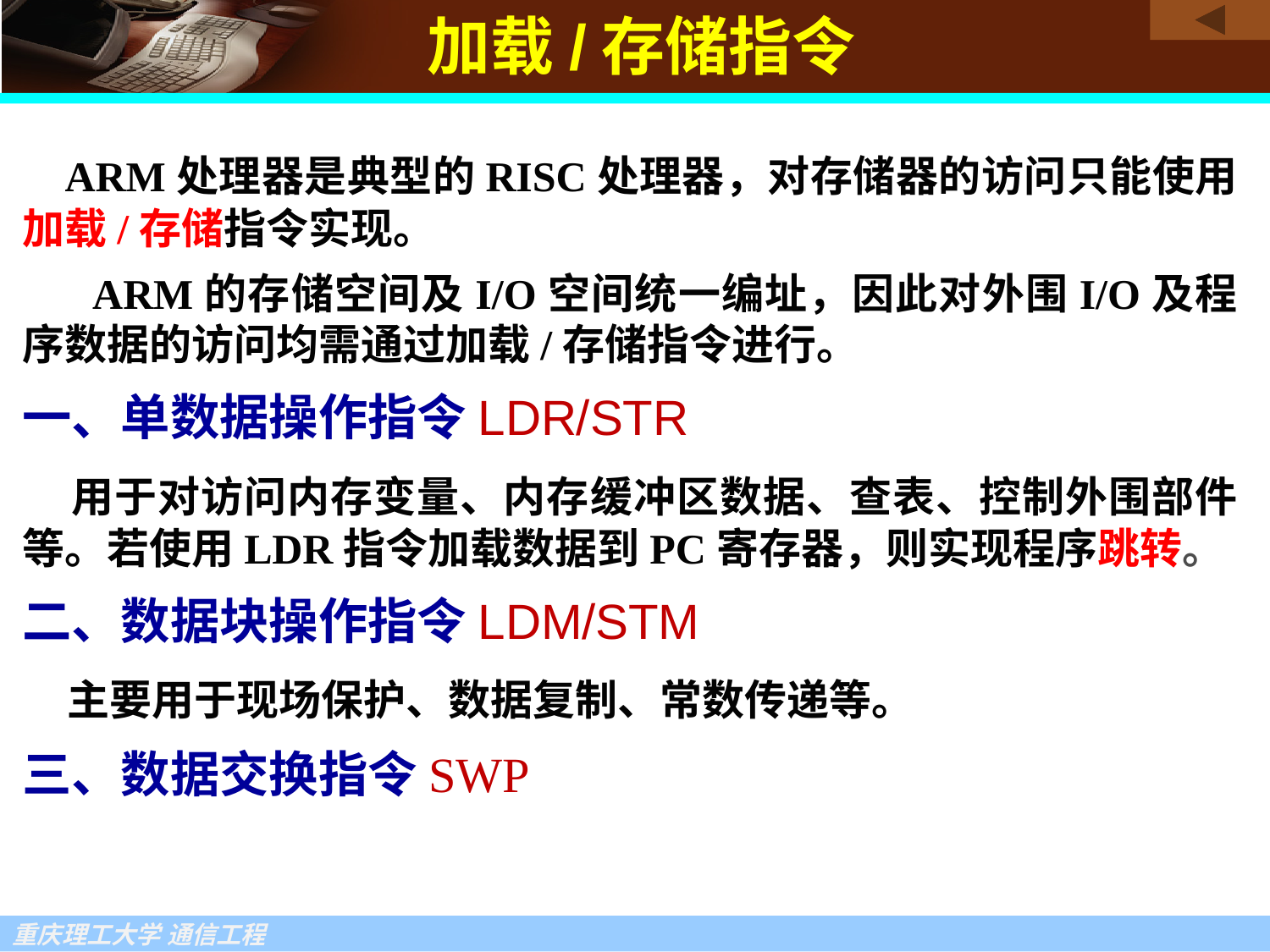

# 加载/存储指令

   ARM处理器是典型的RISC处理器，对存储器的访问只能使用加载/存储指令实现。
      ARM的存储空间及I/O空间统一编址，因此对外围I/O及程序数据的访问均需通过加载/存储指令进行。
一、单数据操作指令LDR/STR
   用于对访问内存变量、内存缓冲区数据、查表、控制外围部件等。若使用LDR指令加载数据到PC寄存器，则实现程序跳转。
二、数据块操作指令LDM/STM
   主要用于现场保护、数据复制、常数传递等。
三、数据交换指令SWP